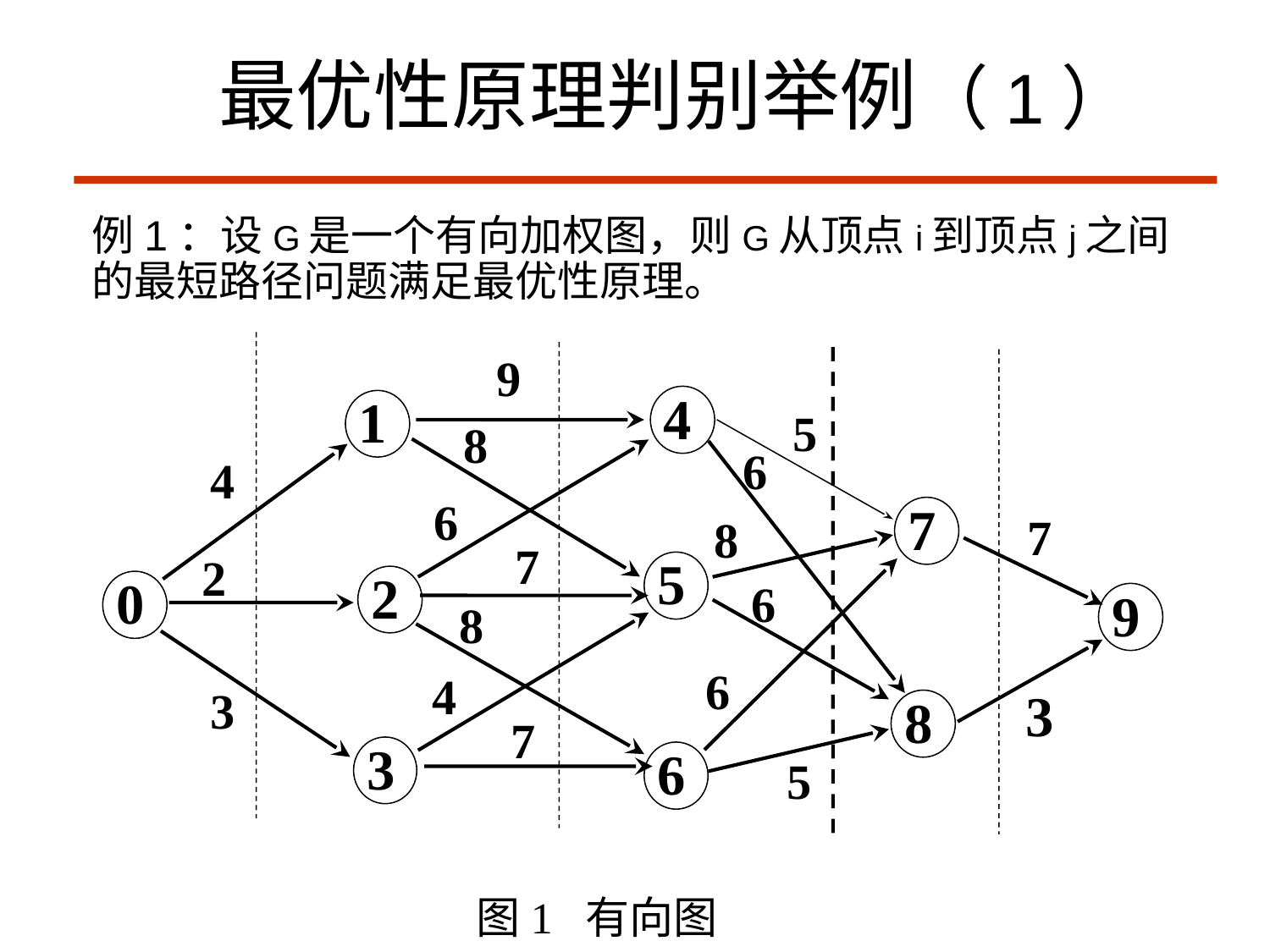

最优性原理判别举例（1）
例1：设G是一个有向加权图，则G从顶点i到顶点j之间的最短路径问题满足最优性原理。

9
4
1
5

8

6
4
7
6
7
8

7
5
2

2
0
9
6

8

6
4
8
3
3
7

3
6
5

	图1  有向图